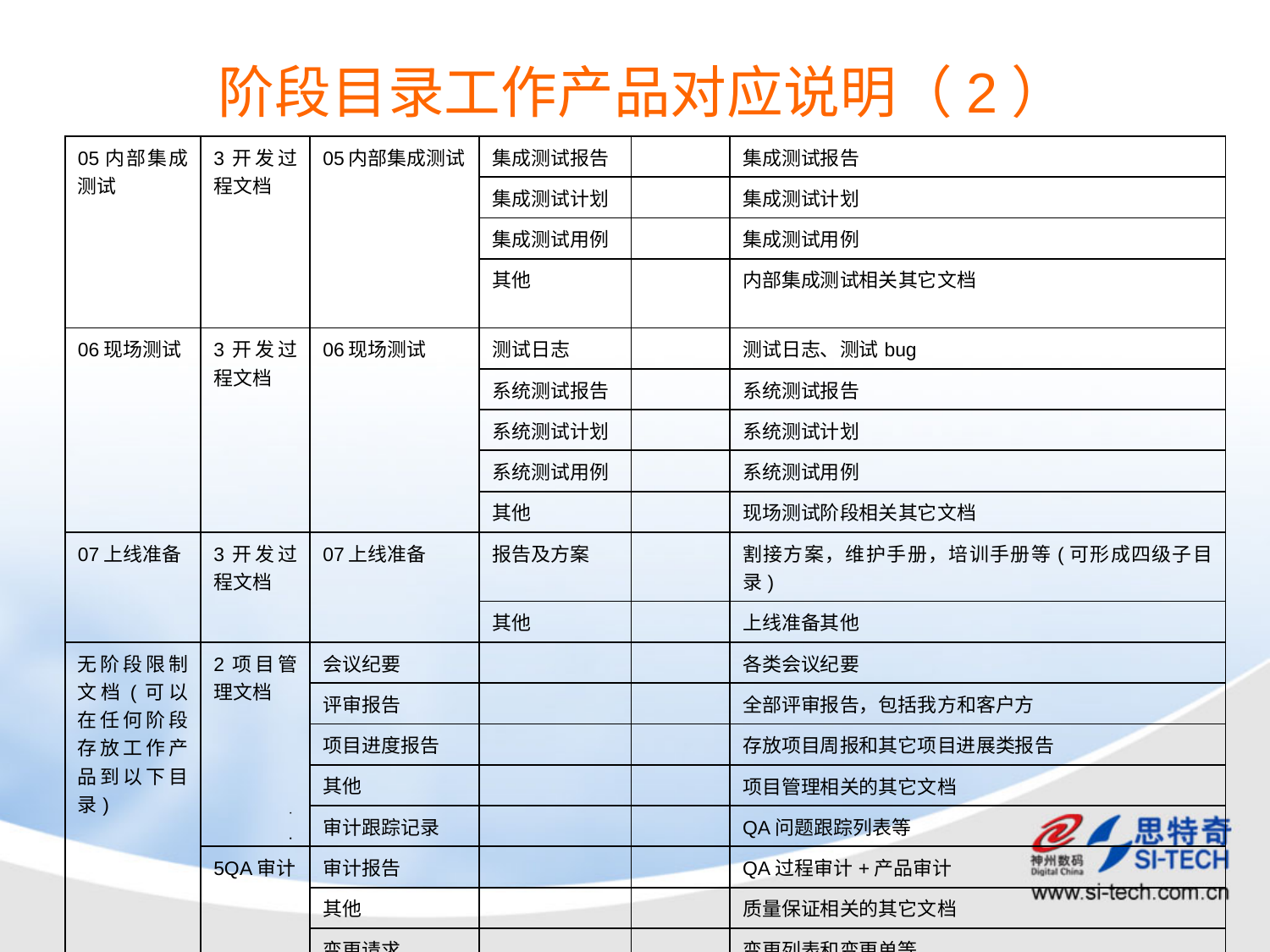

阶段目录工作产品对应说明（2）
| 05内部集成测试 | 3开发过程文档 | 05内部集成测试 | 集成测试报告 |  | 集成测试报告 |
| --- | --- | --- | --- | --- | --- |
|  |  |  | 集成测试计划 |  | 集成测试计划 |
|  |  |  | 集成测试用例 |  | 集成测试用例 |
|  |  |  | 其他 |  | 内部集成测试相关其它文档 |
| 06现场测试 | 3开发过程文档 | 06现场测试 | 测试日志 |  | 测试日志、测试bug |
|  |  |  | 系统测试报告 |  | 系统测试报告 |
|  |  |  | 系统测试计划 |  | 系统测试计划 |
|  |  |  | 系统测试用例 |  | 系统测试用例 |
|  |  |  | 其他 |  | 现场测试阶段相关其它文档 |
| 07上线准备 | 3开发过程文档 | 07上线准备 | 报告及方案 |  | 割接方案，维护手册，培训手册等(可形成四级子目录) |
|  |  |  | 其他 |  | 上线准备其他 |
| 无阶段限制文档(可以在任何阶段存放工作产品到以下目录) | 2项目管理文档 | 会议纪要 |  |  | 各类会议纪要 |
|  |  | 评审报告 |  |  | 全部评审报告，包括我方和客户方 |
|  |  | 项目进度报告 |  |  | 存放项目周报和其它项目进展类报告 |
|  |  | 其他 |  |  | 项目管理相关的其它文档 |
|  |  | 审计跟踪记录 |  |  | QA问题跟踪列表等 |
|  | 5QA审计 | 审计报告 |  |  | QA过程审计+产品审计 |
|  |  | 其他 |  |  | 质量保证相关的其它文档 |
|  |  | 变更请求 |  |  | 变更列表和变更单等 |
|  | 6配置管理 | 配置状态报告 |  |  | 发布的配置状态报告，基线申请，上线加载报告等 |
|  |  | 配置审计报告 |  |  | 配置审计报告等 |
|  |  | 其他 |  |  | 配置管理相关的其它文档 |